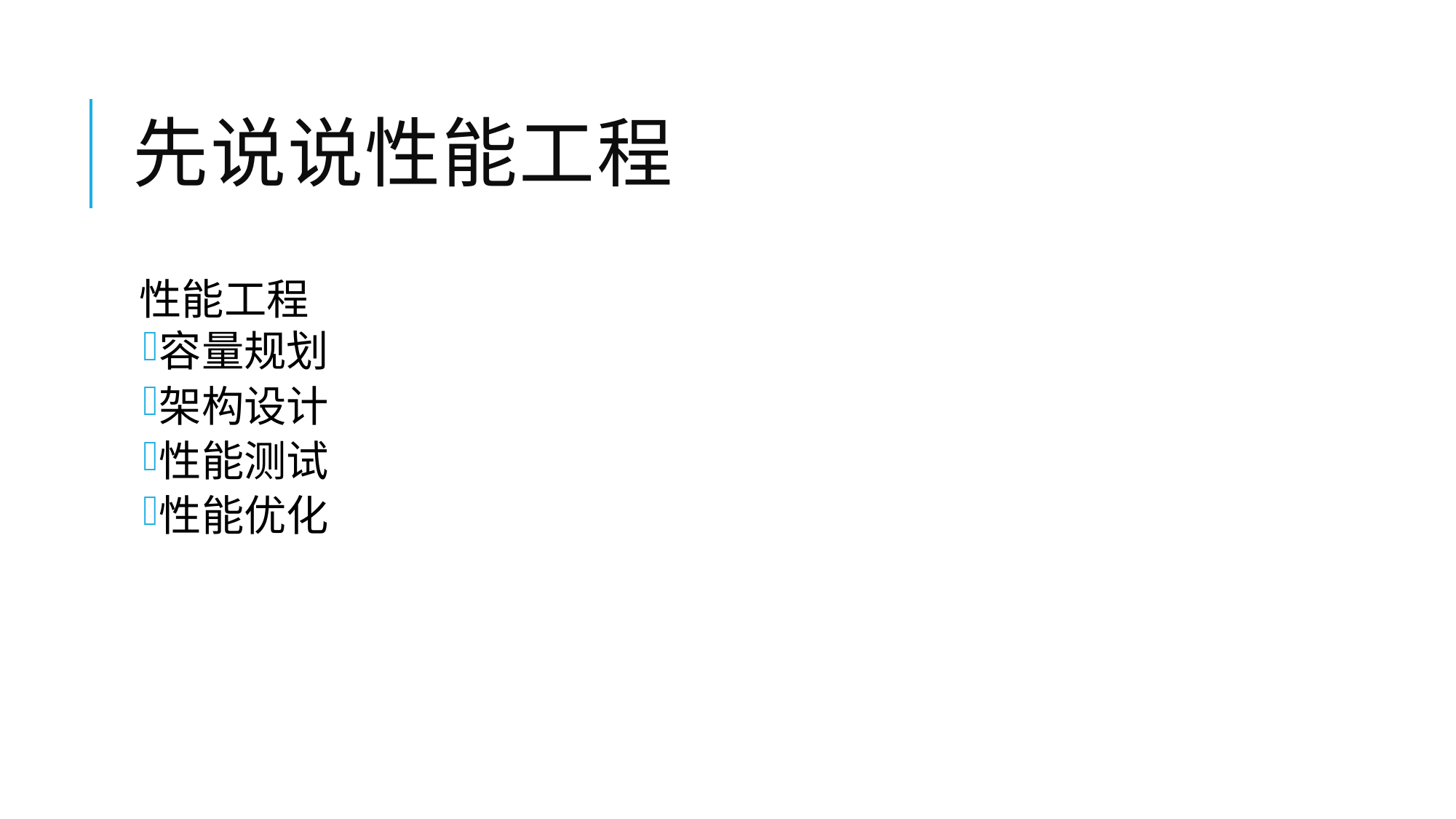

# 先说说性能工程
性能工程
容量规划
架构设计
性能测试
性能优化